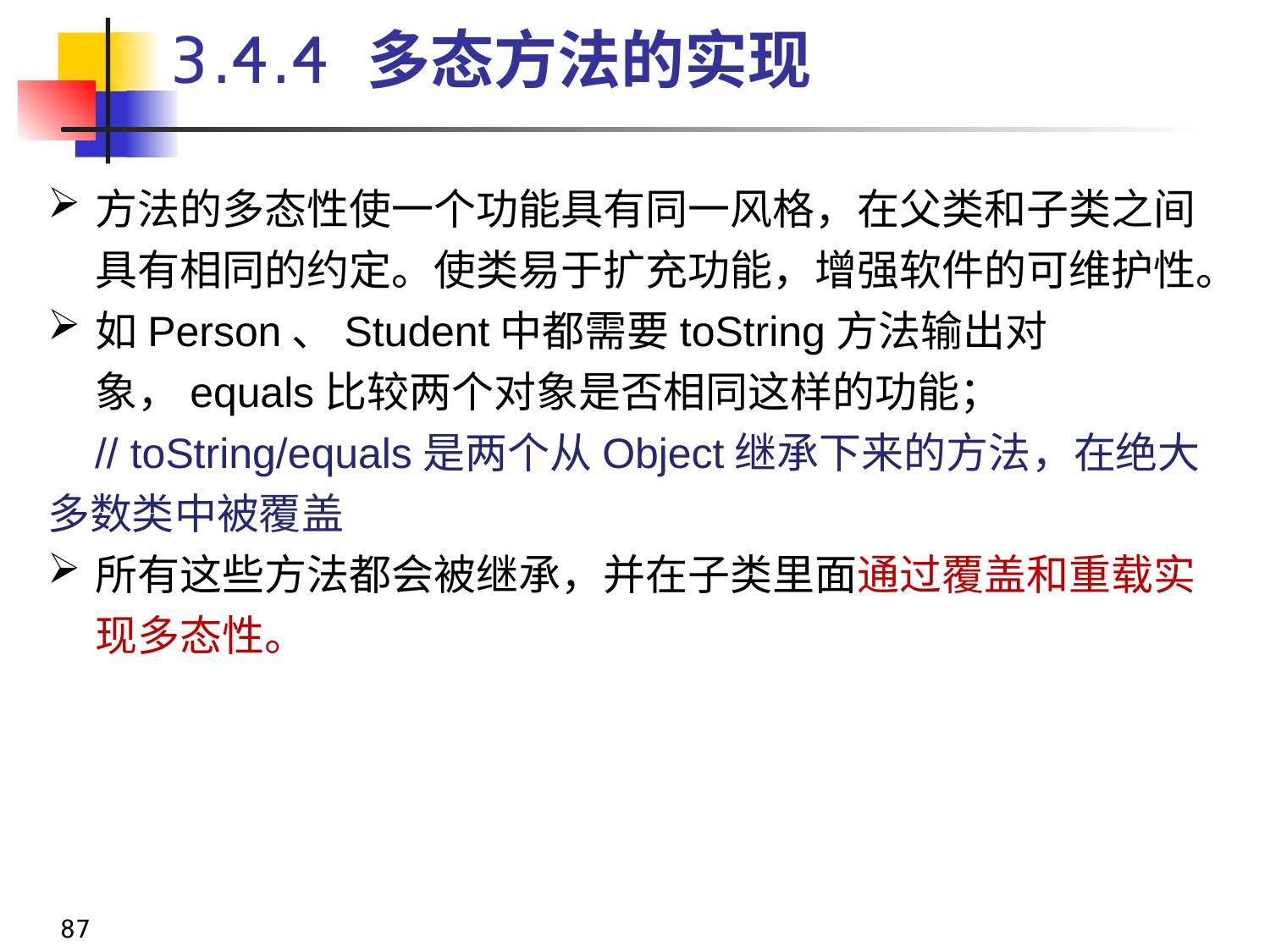

# 3.4.4 多态方法的实现
方法的多态性使一个功能具有同一风格，在父类和子类之间具有相同的约定。使类易于扩充功能，增强软件的可维护性。
如Person、Student中都需要toString方法输出对象，equals比较两个对象是否相同这样的功能；
    // toString/equals是两个从Object继承下来的方法，在绝大多数类中被覆盖
所有这些方法都会被继承，并在子类里面通过覆盖和重载实现多态性。
87